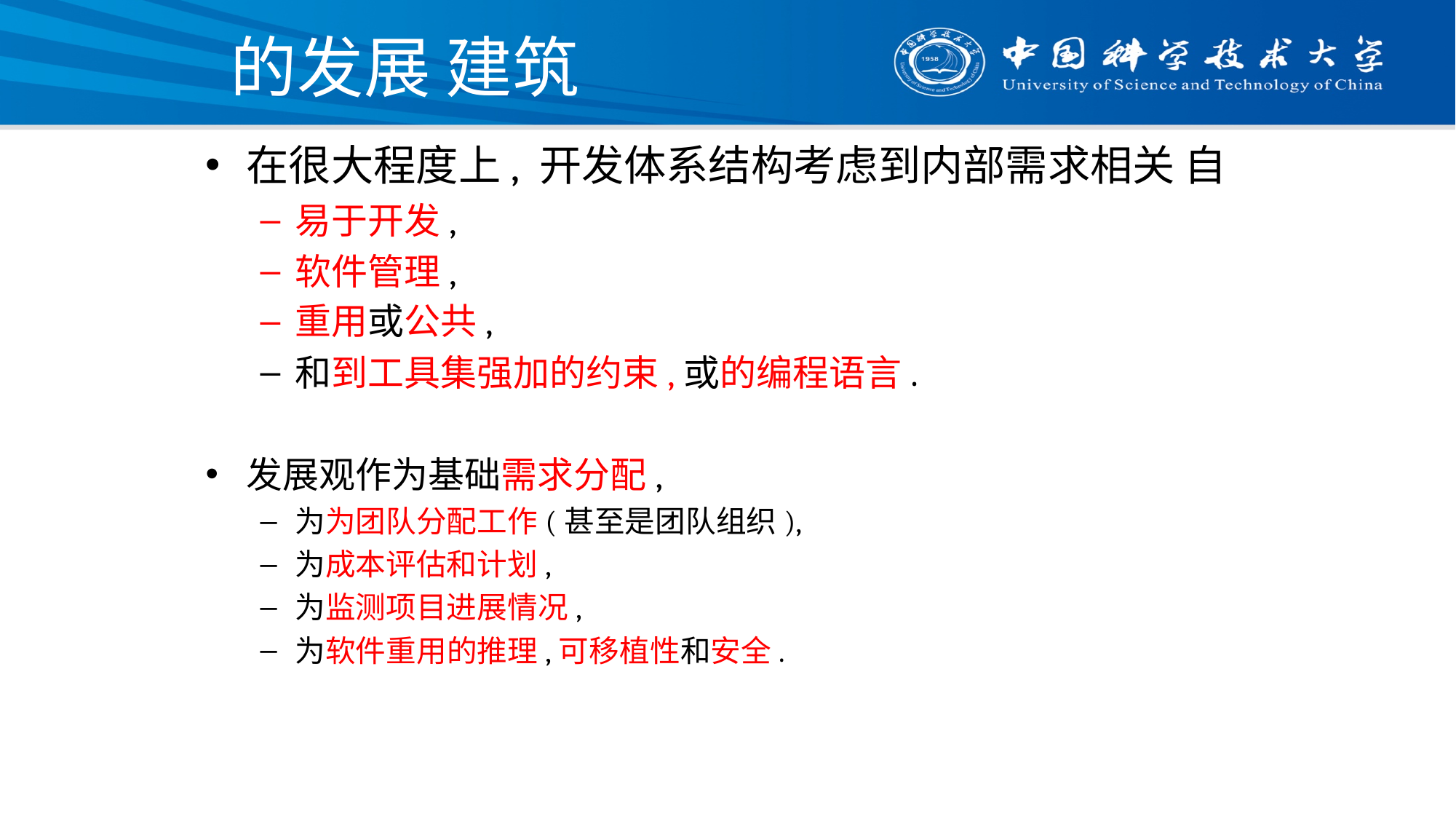

# 的发展 建筑
在很大程度上, 开发体系结构考虑到内部需求相关 自
易于开发,
软件管理,
重用或公共,
和到工具集强加的约束,或的编程语言.

发展观作为基础需求分配,
为为团队分配工作(甚至是团队组织),
为成本评估和计划,
为监测项目进展情况,
为软件重用的推理,可移植性和安全.